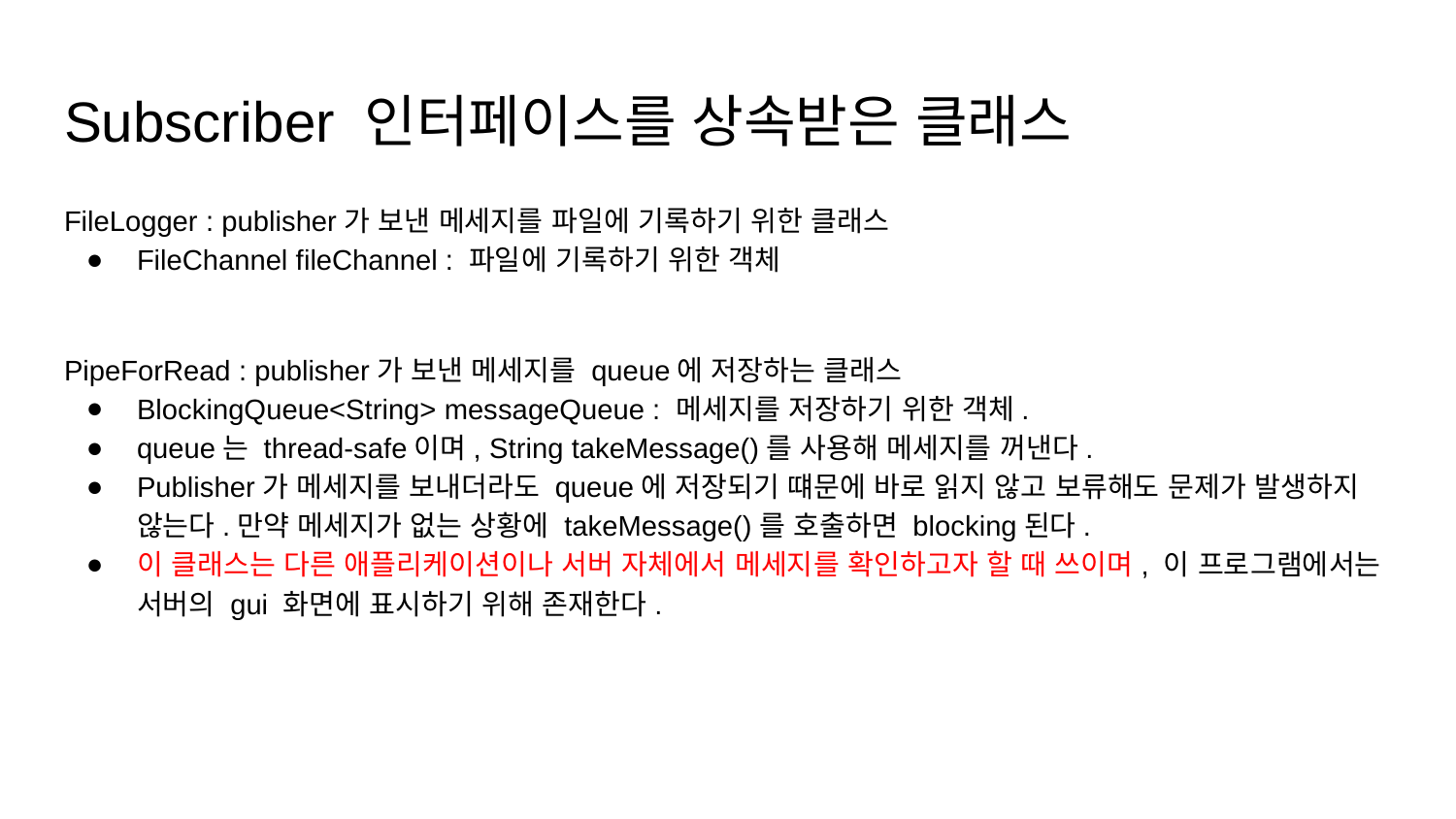

# Subscriber 인터페이스를 상속받은 클래스
FileLogger : publisher가 보낸 메세지를 파일에 기록하기 위한 클래스
FileChannel fileChannel : 파일에 기록하기 위한 객체

PipeForRead : publisher가 보낸 메세지를 queue에 저장하는 클래스
BlockingQueue<String> messageQueue : 메세지를 저장하기 위한 객체.
queue는 thread-safe이며, String takeMessage()를 사용해 메세지를 꺼낸다.
Publisher가 메세지를 보내더라도 queue에 저장되기 떄문에 바로 읽지 않고 보류해도 문제가 발생하지 않는다.만약 메세지가 없는 상황에 takeMessage()를 호출하면 blocking된다.
이 클래스는 다른 애플리케이션이나 서버 자체에서 메세지를 확인하고자 할 때 쓰이며, 이 프로그램에서는 서버의 gui 화면에 표시하기 위해 존재한다.